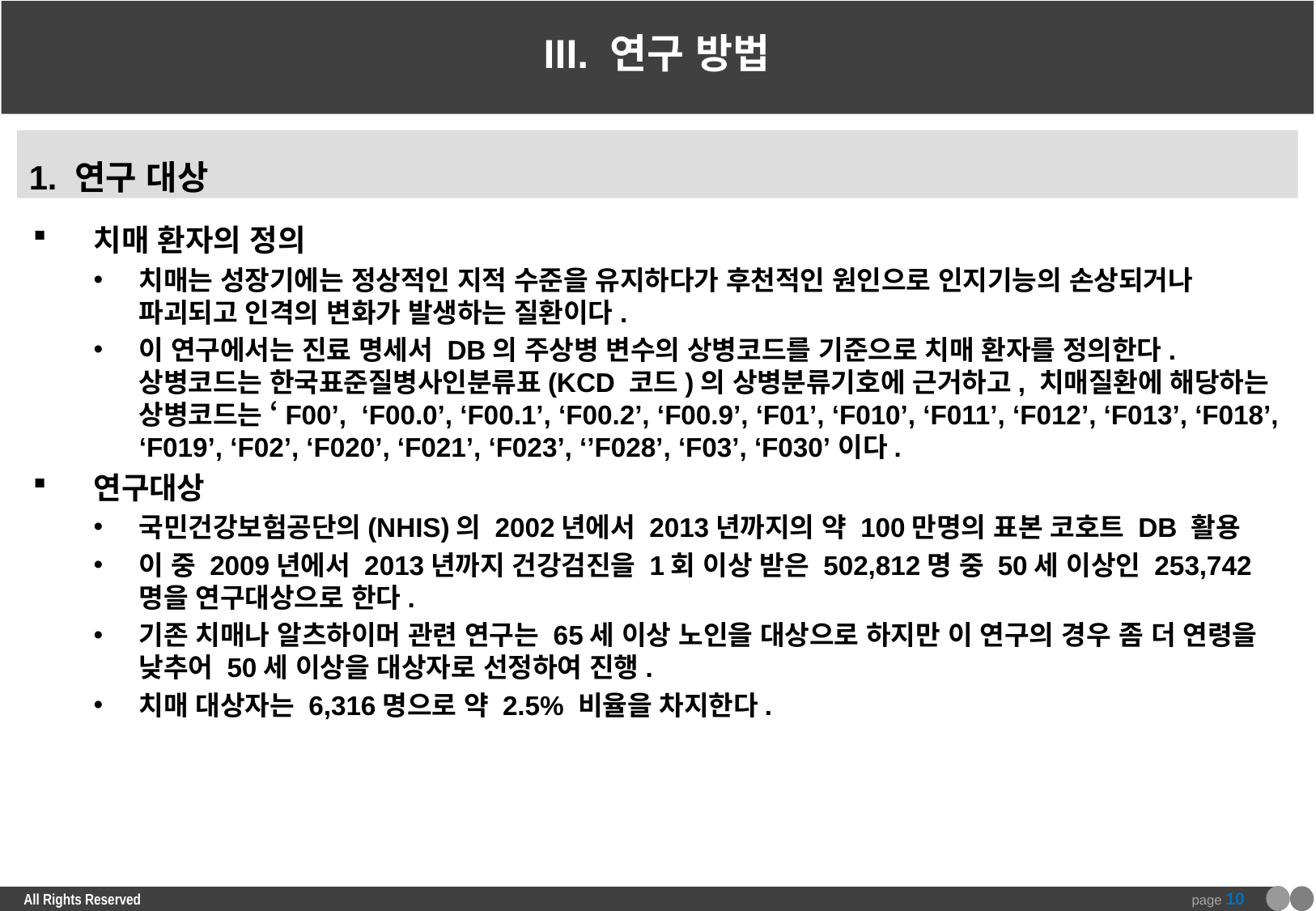

# III. 연구 방법
1. 연구 대상
치매 환자의 정의
치매는 성장기에는 정상적인 지적 수준을 유지하다가 후천적인 원인으로 인지기능의 손상되거나 파괴되고 인격의 변화가 발생하는 질환이다.
이 연구에서는 진료 명세서 DB의 주상병 변수의 상병코드를 기준으로 치매 환자를 정의한다. 상병코드는 한국표준질병사인분류표(KCD 코드)의 상병분류기호에 근거하고, 치매질환에 해당하는 상병코드는 ‘F00’,  ‘F00.0’, ‘F00.1’, ‘F00.2’, ‘F00.9’, ‘F01’, ‘F010’, ‘F011’, ‘F012’, ‘F013’, ‘F018’, ‘F019’, ‘F02’, ‘F020’, ‘F021’, ‘F023’, ‘’F028’, ‘F03’, ‘F030’이다.
연구대상
국민건강보험공단의(NHIS)의 2002년에서 2013년까지의 약 100만명의 표본 코호트 DB 활용
이 중 2009년에서 2013년까지 건강검진을 1회 이상 받은 502,812명 중 50세 이상인 253,742명을 연구대상으로 한다.
기존 치매나 알츠하이머 관련 연구는 65세 이상 노인을 대상으로 하지만 이 연구의 경우 좀 더 연령을 낮추어 50세 이상을 대상자로 선정하여 진행.
치매 대상자는 6,316명으로 약 2.5% 비율을 차지한다.
page 10